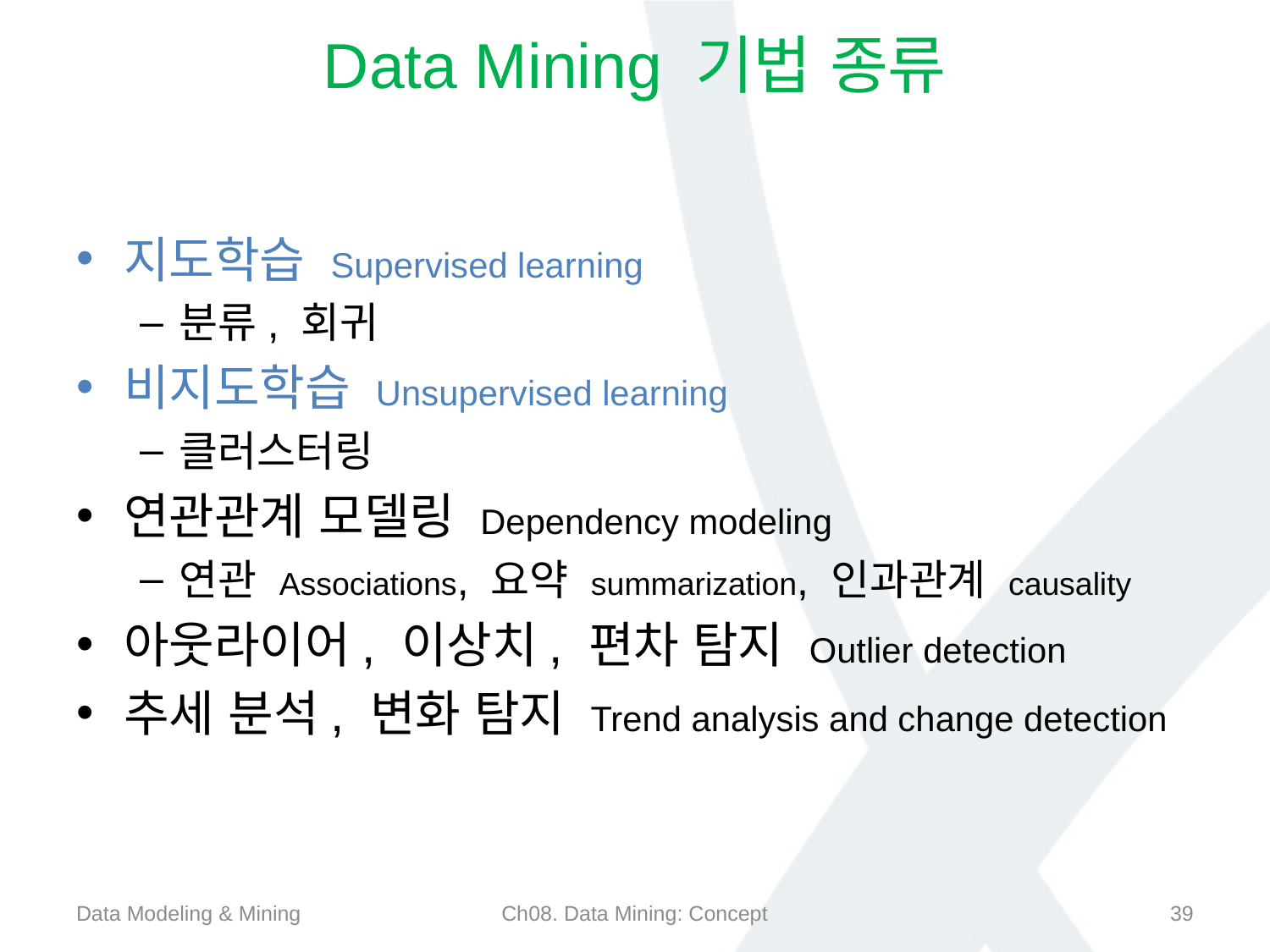

# Data Mining 기법 종류
지도학습 Supervised learning
분류, 회귀
비지도학습 Unsupervised learning
클러스터링
연관관계 모델링 Dependency modeling
연관 Associations, 요약 summarization, 인과관계 causality
아웃라이어, 이상치, 편차 탐지 Outlier detection
추세 분석, 변화 탐지 Trend analysis and change detection
Data Modeling & Mining
Ch08. Data Mining: Concept
39